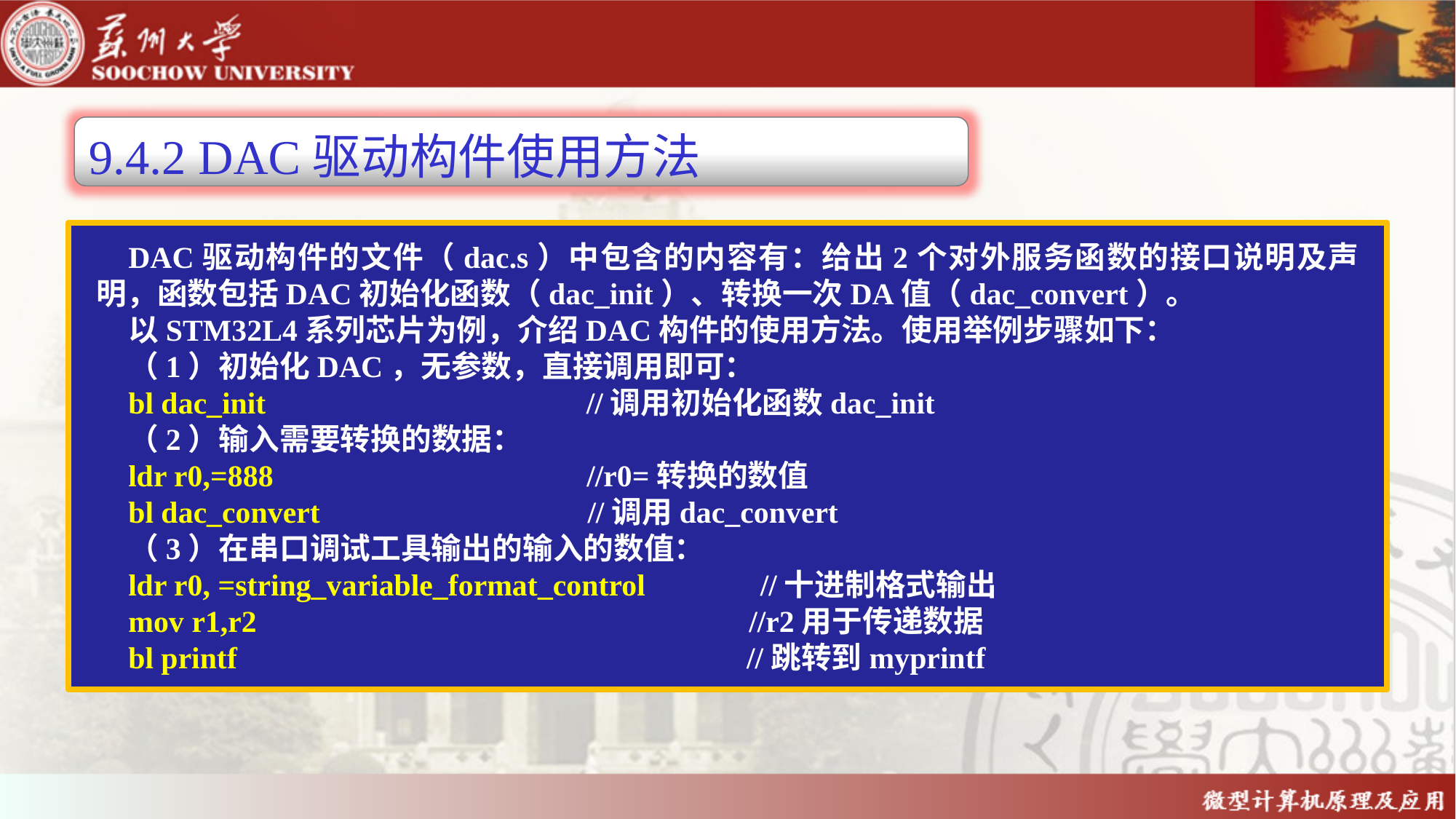

9.4.2 DAC驱动构件使用方法
DAC驱动构件的文件（dac.s）中包含的内容有：给出2个对外服务函数的接口说明及声明，函数包括DAC初始化函数（dac_init）、转换一次DA值（dac_convert）。
以STM32L4系列芯片为例，介绍DAC构件的使用方法。使用举例步骤如下：
（1）初始化DAC，无参数，直接调用即可：
bl dac_init			       //调用初始化函数dac_init
（2）输入需要转换的数据：
ldr r0,=888                                         //r0=转换的数值
bl dac_convert                                   //调用dac_convert
（3）在串口调试工具输出的输入的数值：
ldr r0, =string_variable_format_control               //十进制格式输出
mov r1,r2				              //r2用于传递数据
bl printf			                            //跳转到myprintf